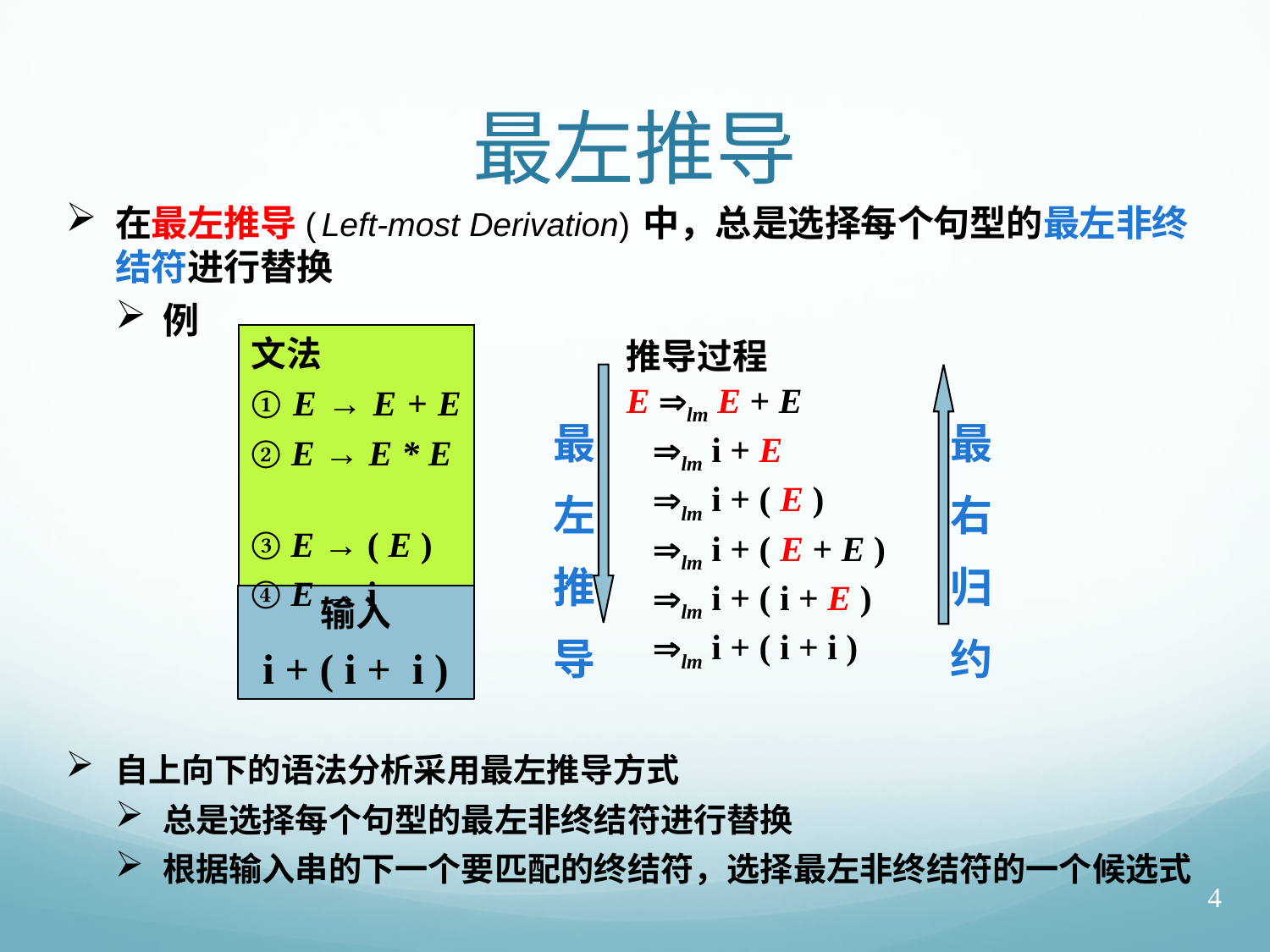

# 最左推导
在最左推导(Left-most Derivation)中，总是选择每个句型的最左非终结符进行替换
例

自上向下的语法分析采用最左推导方式
总是选择每个句型的最左非终结符进行替换
根据输入串的下一个要匹配的终结符，选择最左非终结符的一个候选式
文法
① E → E + E
② E → E * E
③ E → ( E )
④ E → i
推导过程
E ⇒lm E + E
   ⇒lm i + E
   ⇒lm i + ( E )
   ⇒lm i + ( E + E )
   ⇒lm i + ( i + E )
   ⇒lm i + ( i + i )

最
左
推
导
最
右
归
约
输入
i + ( i +  i )
4